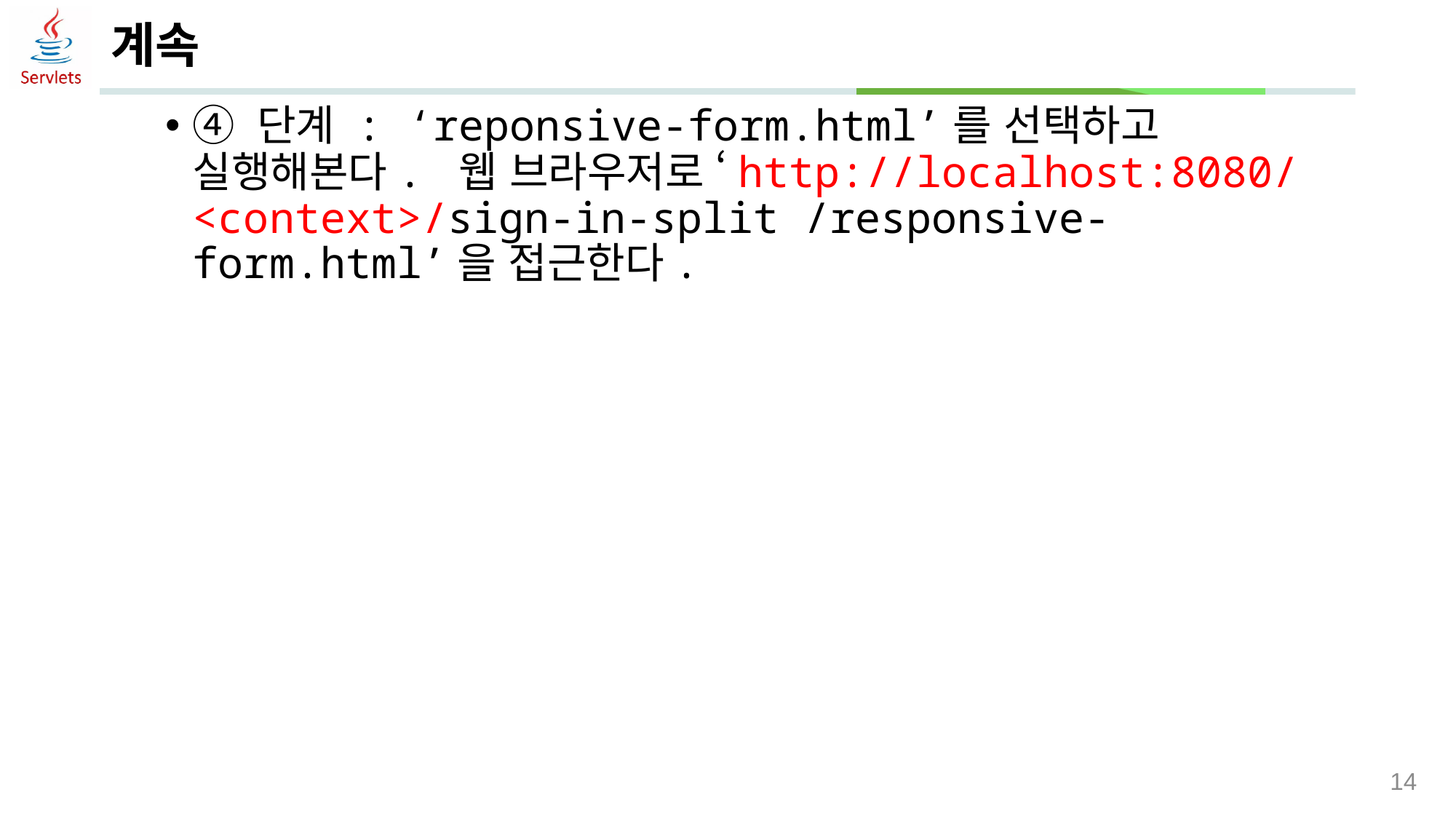

# 계속
④ 단계 : ‘reponsive-form.html’를 선택하고 실행해본다. 웹 브라우저로 ‘http://localhost:8080/<context>/sign-in-split /responsive-form.html’을 접근한다.

14